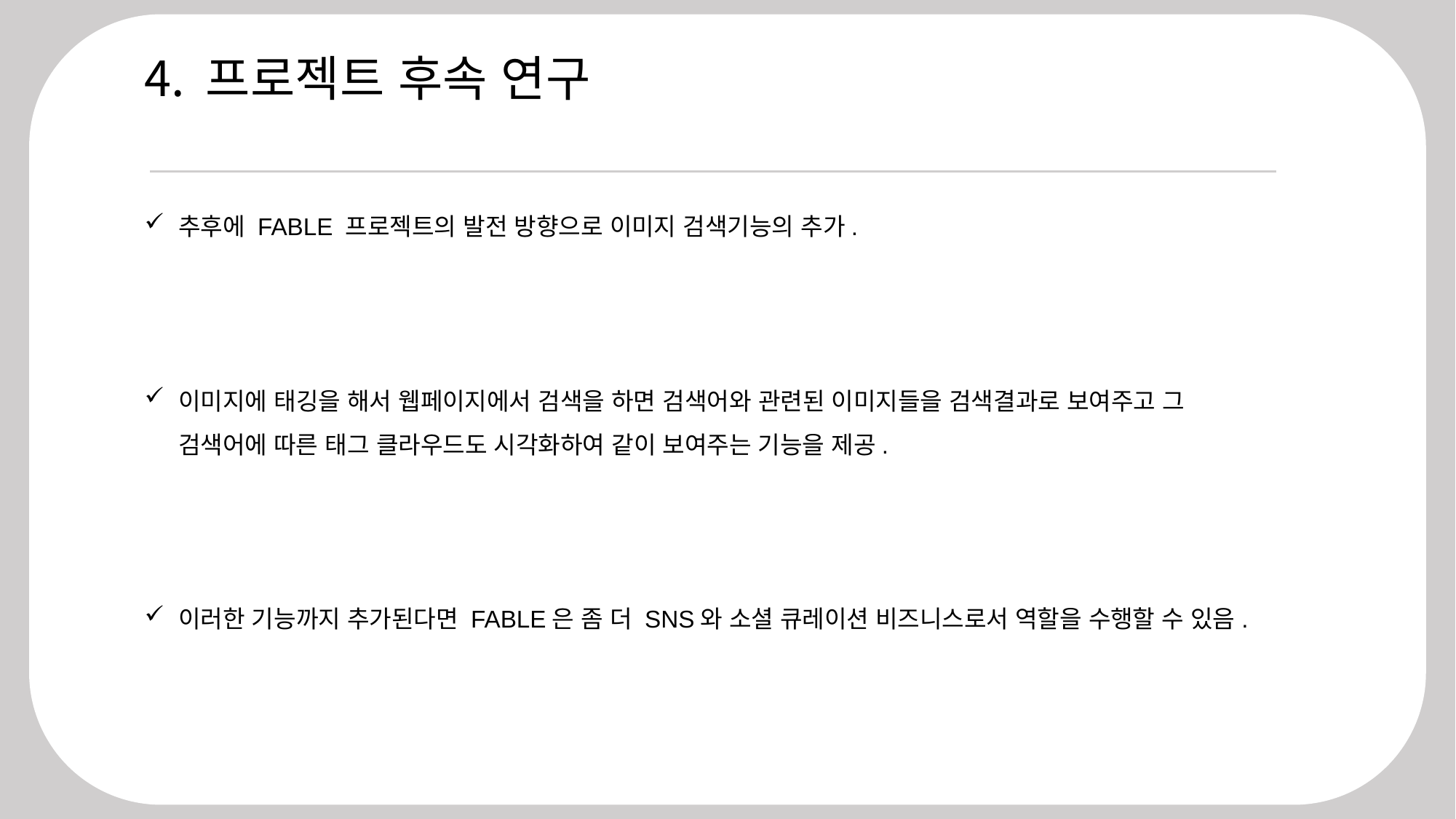

프로젝트 후속 연구

추후에 FABLE 프로젝트의 발전 방향으로 이미지 검색기능의 추가.

이미지에 태깅을 해서 웹페이지에서 검색을 하면 검색어와 관련된 이미지들을 검색결과로 보여주고 그 검색어에 따른 태그 클라우드도 시각화하여 같이 보여주는 기능을 제공.

이러한 기능까지 추가된다면 FABLE은 좀 더 SNS와 소셜 큐레이션 비즈니스로서 역할을 수행할 수 있음.